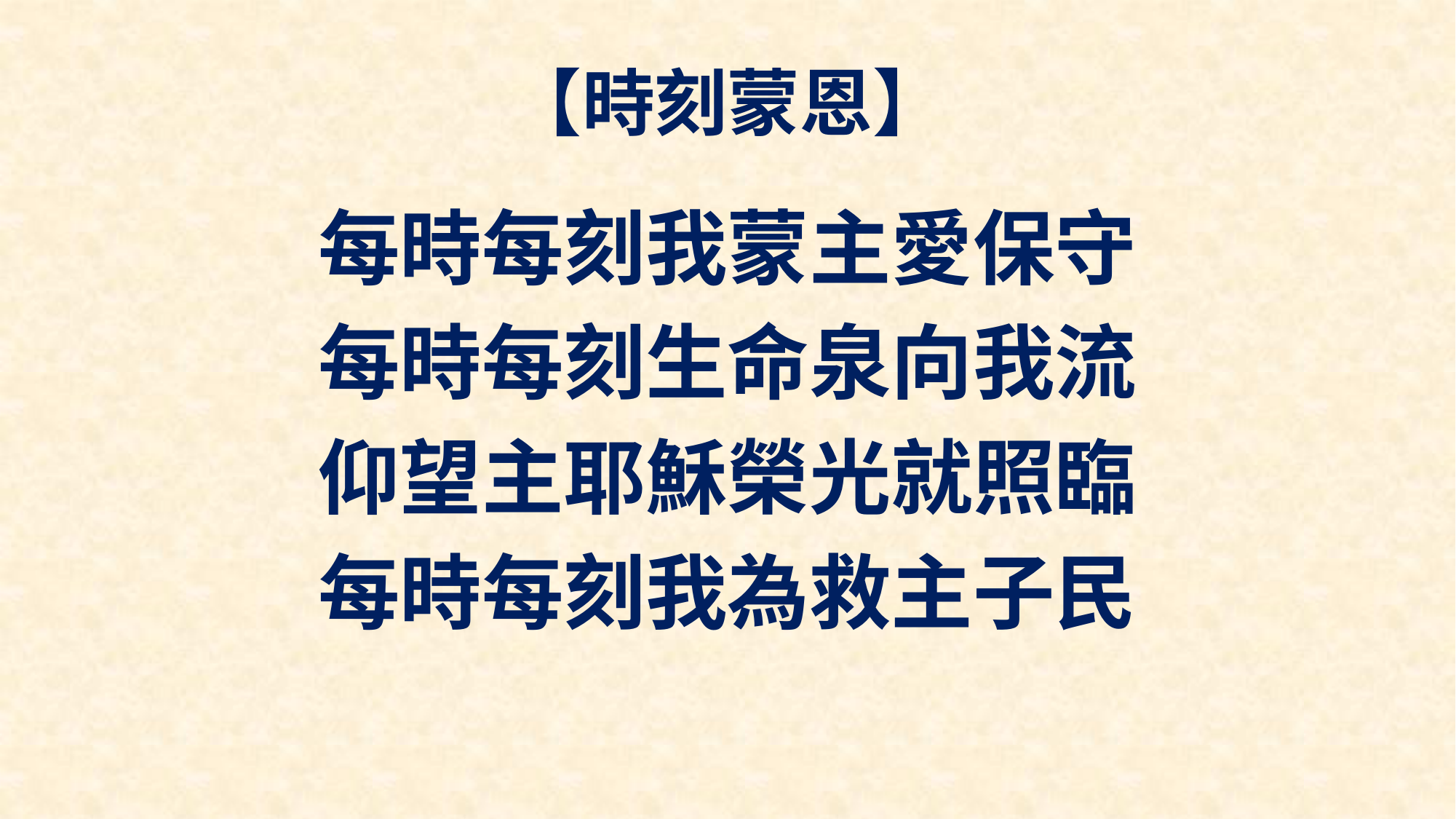

# 【時刻蒙恩】
每時每刻我蒙主愛保守
每時每刻生命泉向我流
仰望主耶穌榮光就照臨
每時每刻我為救主子民